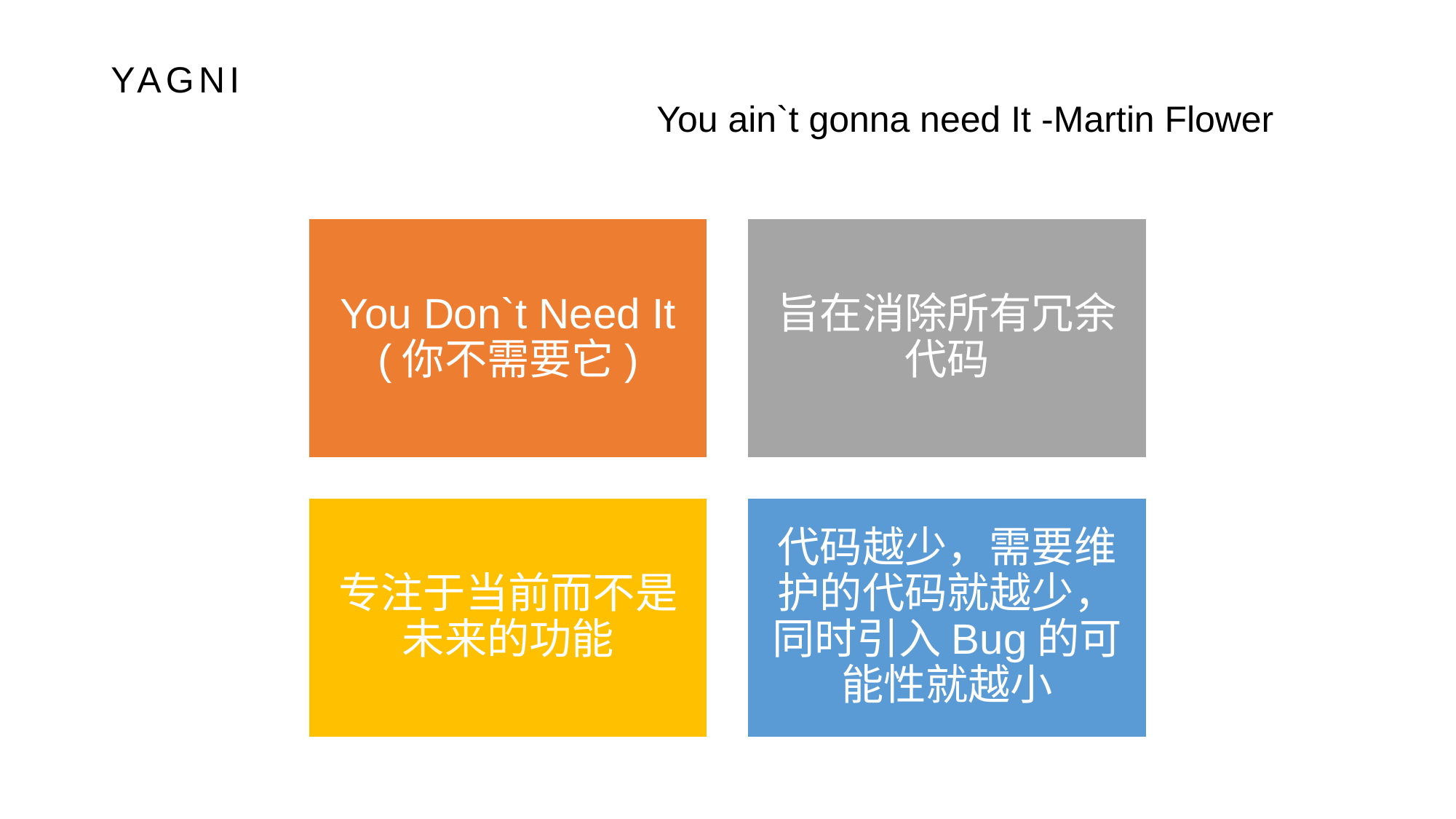

# YAGNI You ain`t gonna need It -Martin Flower
You Don`t Need It (你不需要它)
旨在消除所有冗余代码
专注于当前而不是未来的功能
代码越少，需要维护的代码就越少，同时引入Bug的可能性就越小